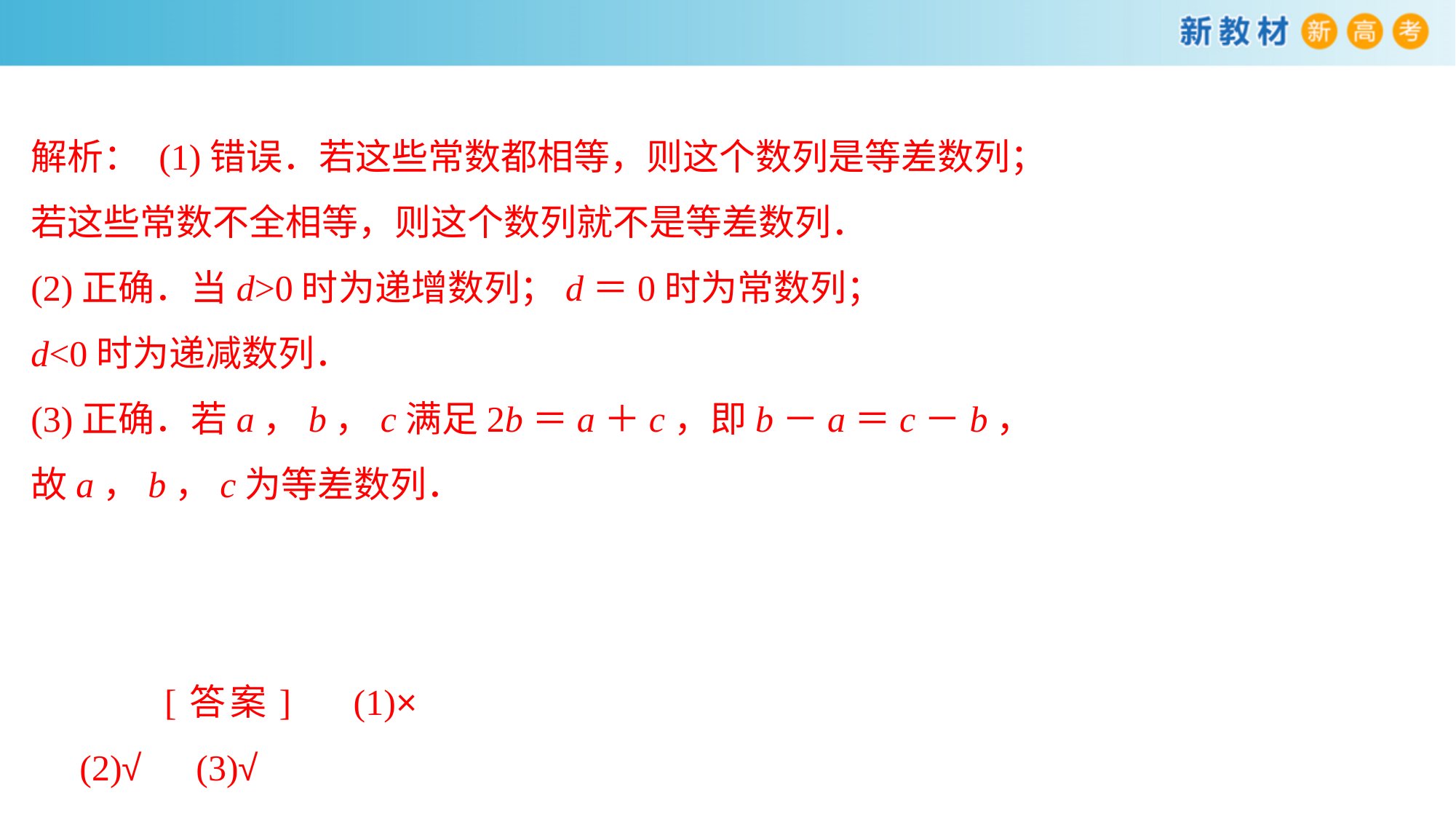

解析： (1)错误．若这些常数都相等，则这个数列是等差数列；
若这些常数不全相等，则这个数列就不是等差数列．
(2)正确．当d>0时为递增数列；d＝0时为常数列；
d<0时为递减数列．
(3)正确．若a，b，c满足2b＝a＋c，即b－a＝c－b，
故a，b，c为等差数列．
[答案]　(1)×　(2)√　(3)√